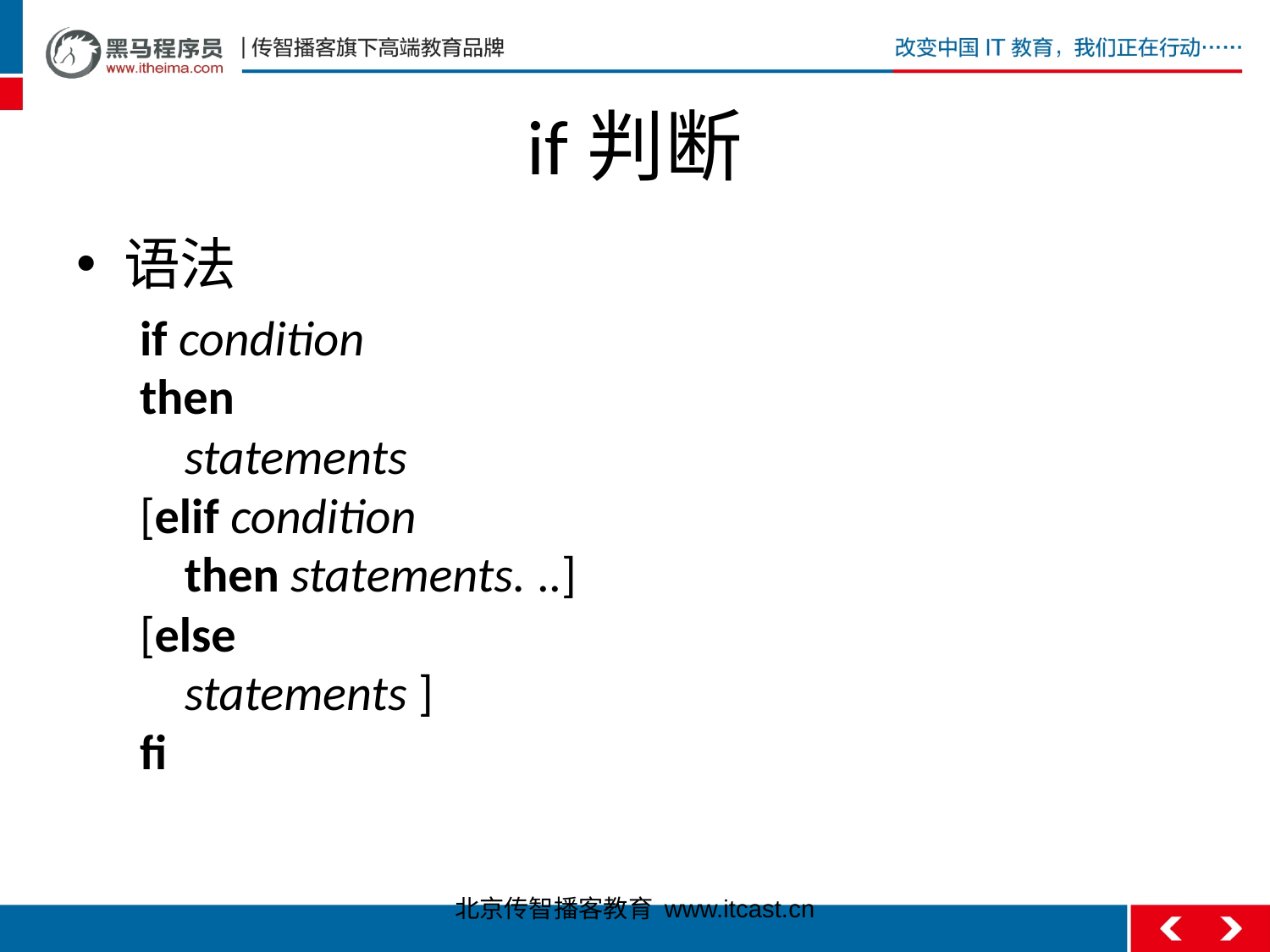

# if判断
语法
if condition 
then 
    statements 
[elif condition 
    then statements. ..] 
[else 
    statements ] 
fi
北京传智播客教育 www.itcast.cn